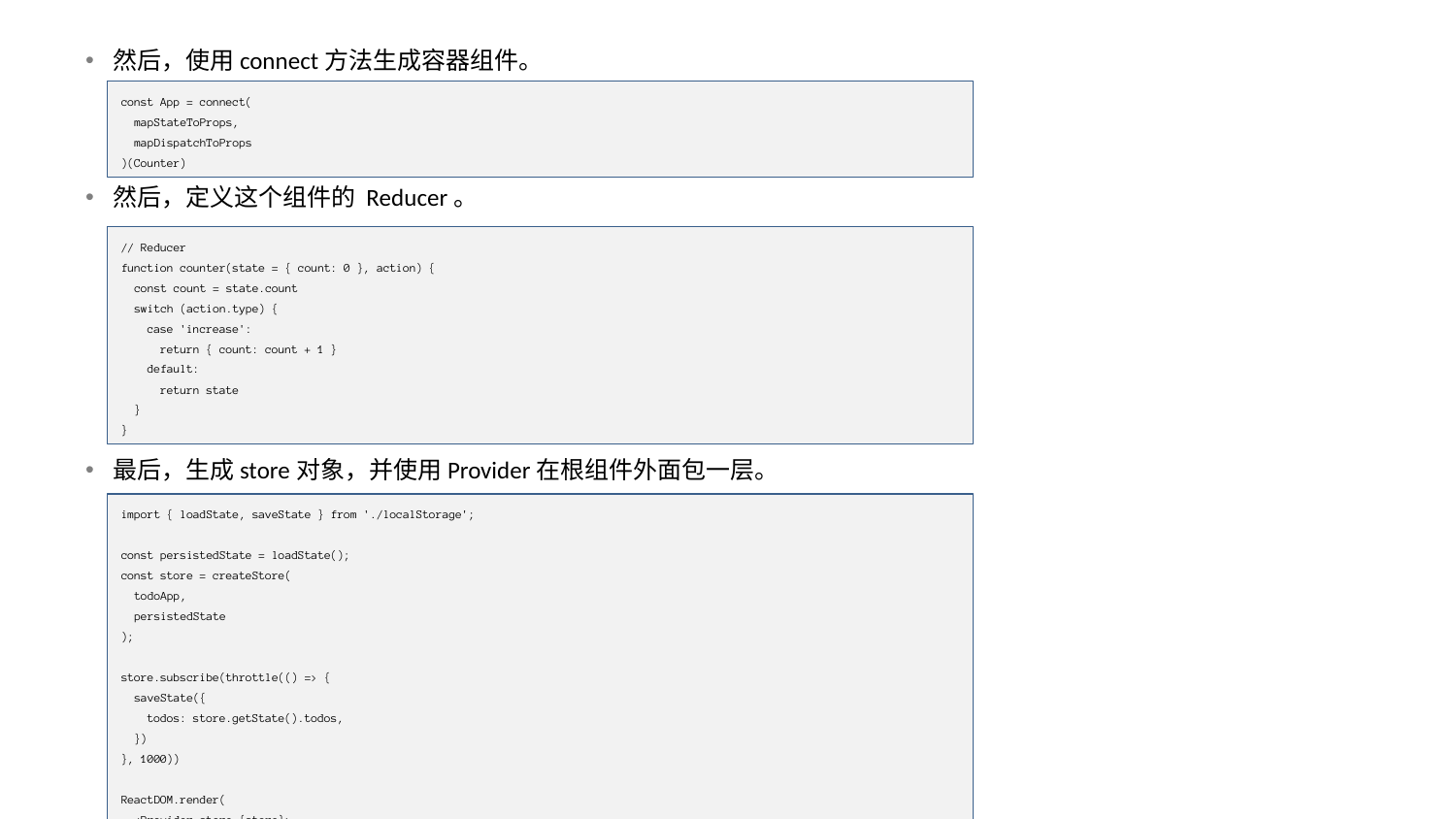

然后，使用connect方法生成容器组件。

然后，定义这个组件的 Reducer。

最后，生成store对象，并使用Provider在根组件外面包一层。

const App = connect(
  mapStateToProps,
  mapDispatchToProps
)(Counter)
// Reducer
function counter(state = { count: 0 }, action) {
  const count = state.count
  switch (action.type) {
    case 'increase':
      return { count: count + 1 }
    default:
      return state
  }
}
import { loadState, saveState } from './localStorage';

const persistedState = loadState();
const store = createStore(
  todoApp,
  persistedState
);

store.subscribe(throttle(() => {
  saveState({
    todos: store.getState().todos,
  })
}, 1000))

ReactDOM.render(
  <Provider store={store}>
    <App />
  </Provider>,
  document.getElementById('root')
);